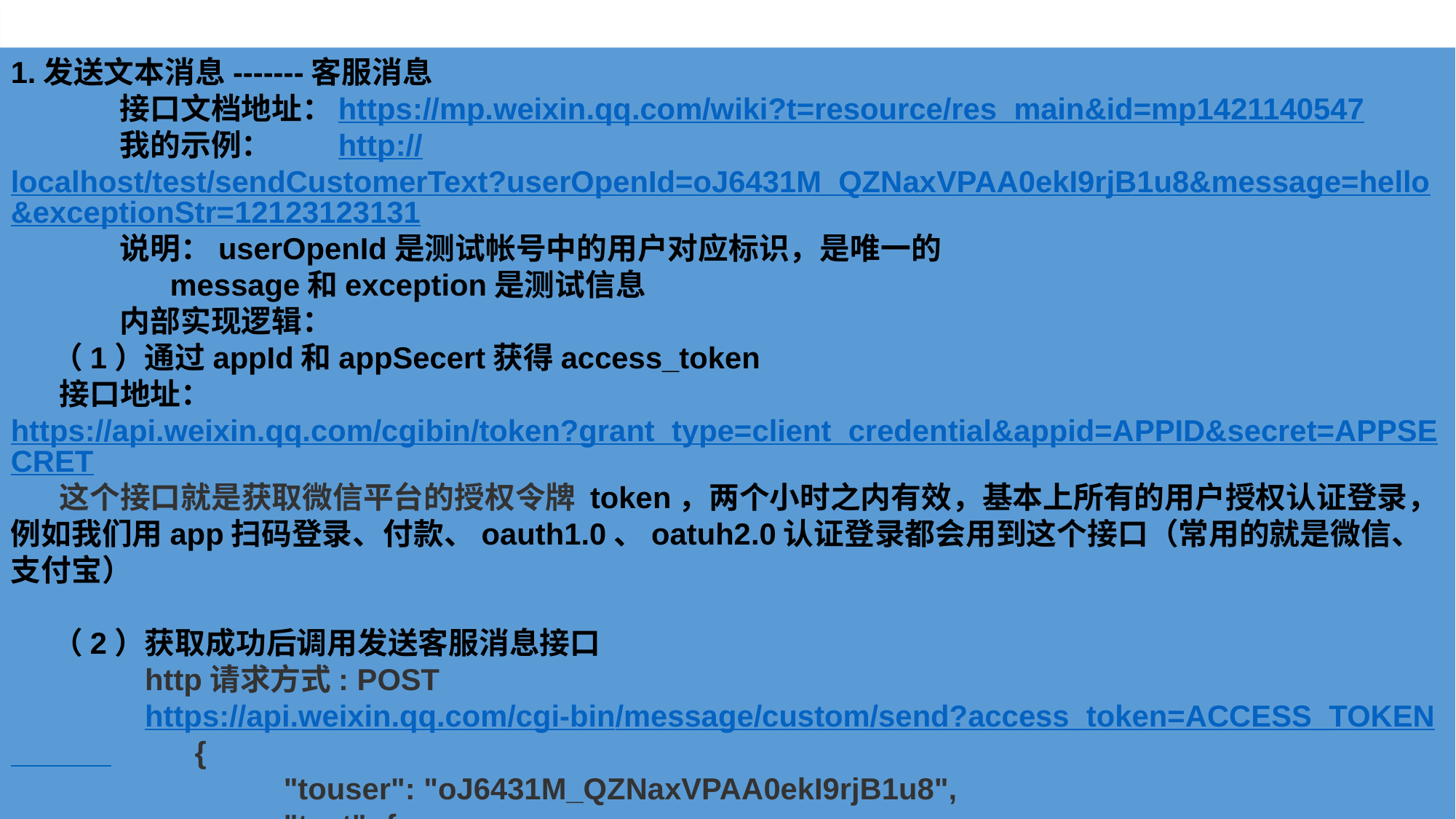

1.发送文本消息-------客服消息
	接口文档地址：	https://mp.weixin.qq.com/wiki?t=resource/res_main&id=mp1421140547
	我的示例：	http://localhost/test/sendCustomerText?userOpenId=oJ6431M_QZNaxVPAA0ekI9rjB1u8&message=hello&exceptionStr=12123123131
	说明：userOpenId是测试帐号中的用户对应标识，是唯一的
      	      message和exception是测试信息
	内部实现逻辑：
     （1）通过appId和appSecert获得access_token
      接口地址：   https://api.weixin.qq.com/cgibin/token?grant_type=client_credential&appid=APPID&secret=APPSECRET
      这个接口就是获取微信平台的授权令牌 token，两个小时之内有效，基本上所有的用户授权认证登录，例如我们用app扫码登录、付款、oauth1.0、oatuh2.0认证登录都会用到这个接口（常用的就是微信、支付宝）

     （2）获取成功后调用发送客服消息接口
	   http请求方式: POST
	   https://api.weixin.qq.com/cgi-bin/message/custom/send?access_token=ACCESS_TOKEN
          {
	"touser": "oJ6431M_QZNaxVPAA0ekI9rjB1u8",
	"text": {
		"content": {
			"输入信息：": "测试"
		}
	},
	"msgtype": "text“
}